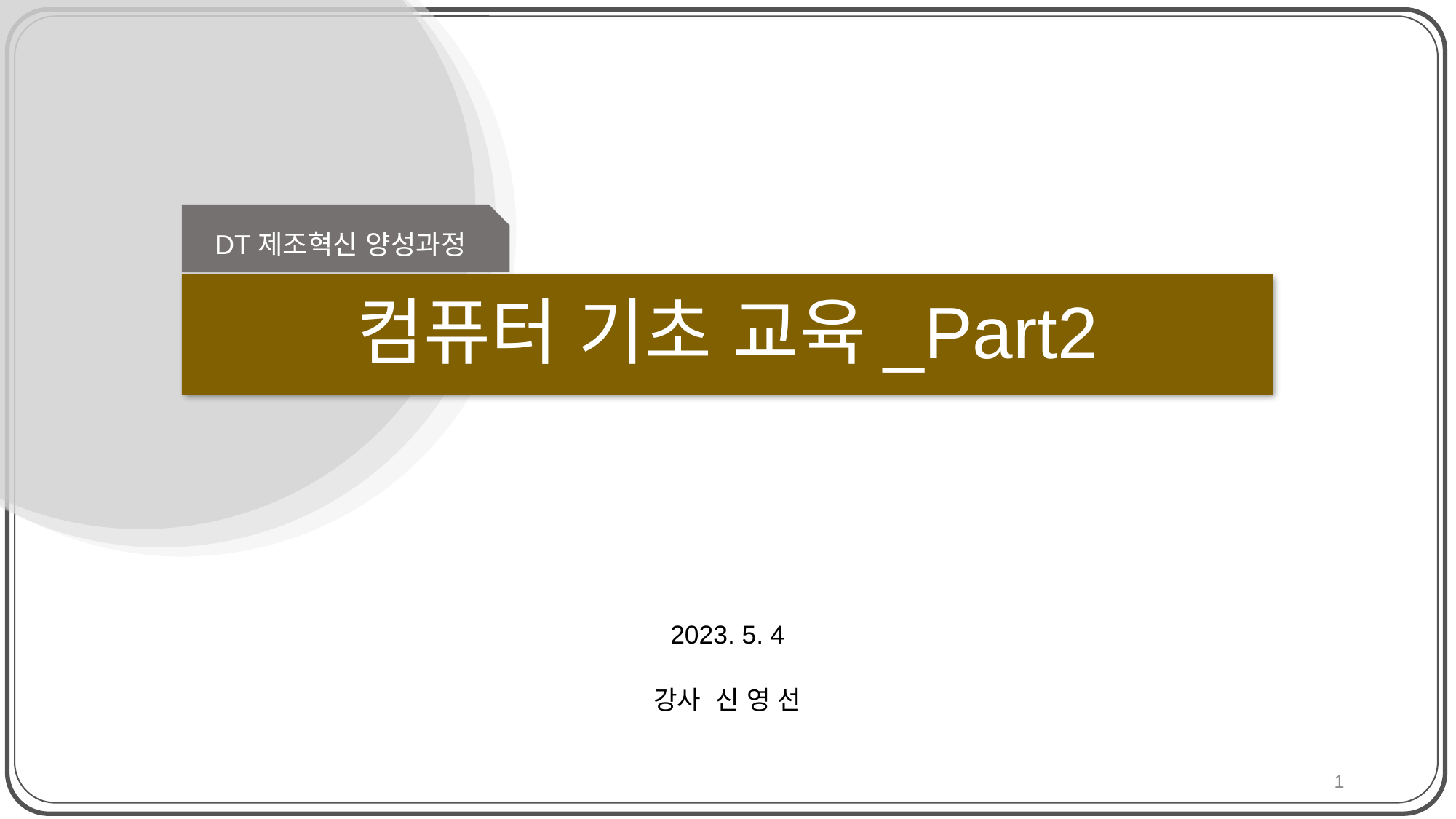

DT제조혁신 양성과정
# 컴퓨터 기초 교육_Part2
2023. 5. 4
강사  신 영 선
1